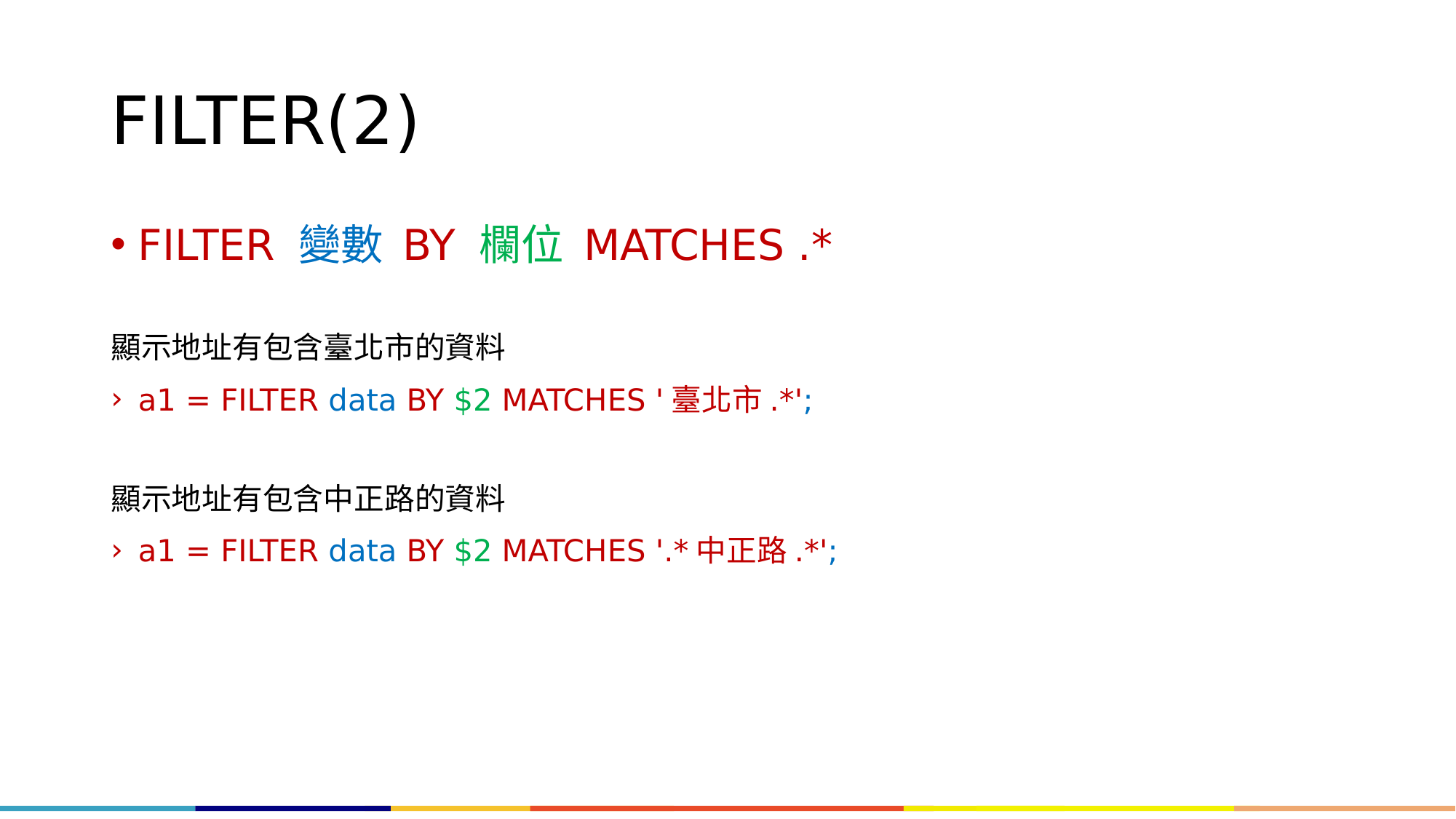

# FILTER(2)
FILTER 變數 BY 欄位 MATCHES .*

顯示地址有包含臺北市的資料
a1 = FILTER data BY $2 MATCHES '臺北市.*';

顯示地址有包含中正路的資料
a1 = FILTER data BY $2 MATCHES '.*中正路.*';